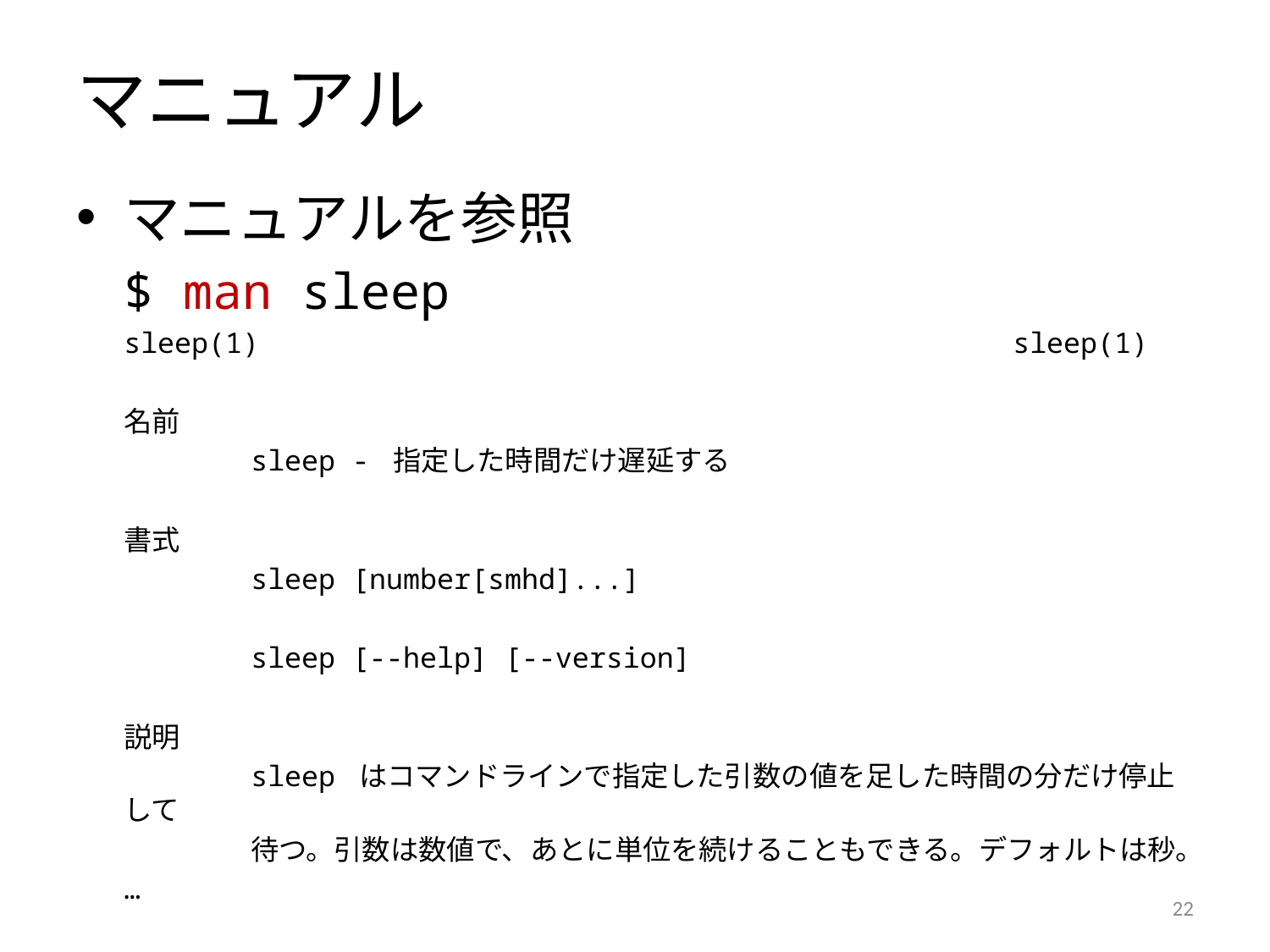

# マニュアル
マニュアルを参照
	$ man sleep
	sleep(1)						sleep(1)

	名前
		sleep - 指定した時間だけ遅延する

	書式
		sleep [number[smhd]...]

		sleep [--help] [--version]

	説明
		sleep はコマンドラインで指定した引数の値を足した時間の分だけ停止して
		待つ。引数は数値で、あとに単位を続けることもできる。デフォルトは秒。
	…
22